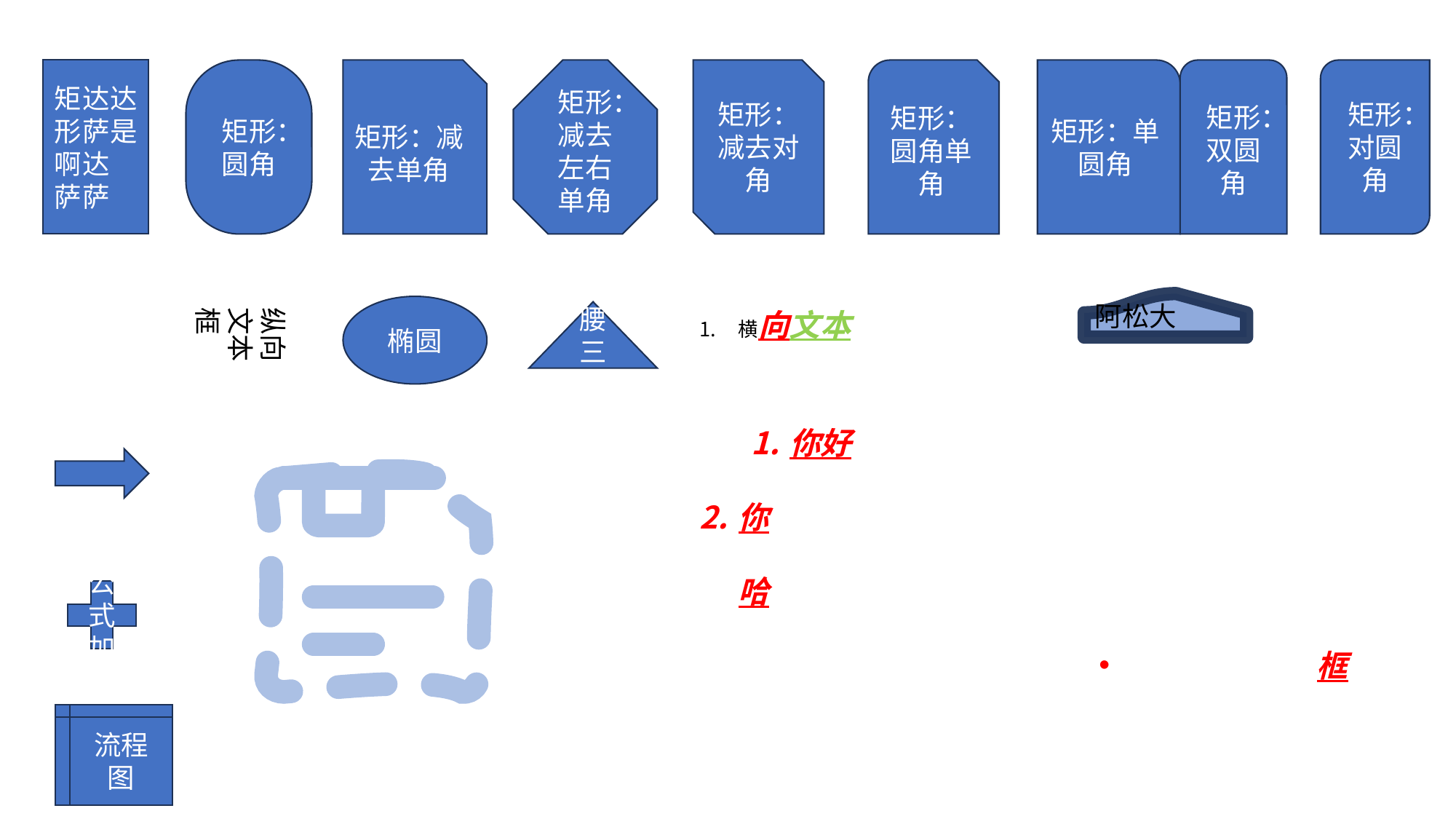

矩形啊萨达萨达萨达是
矩形：圆角
矩形：减去单角
矩形：减去左右单角
矩形：减去对角
矩形：圆角单角
矩形：双圆角
矩形：对圆角
矩形：单圆角
横向文本
你好
你
哈
框
阿松大
纵向文本框
椭圆
等腰三角形

公式加
流程图